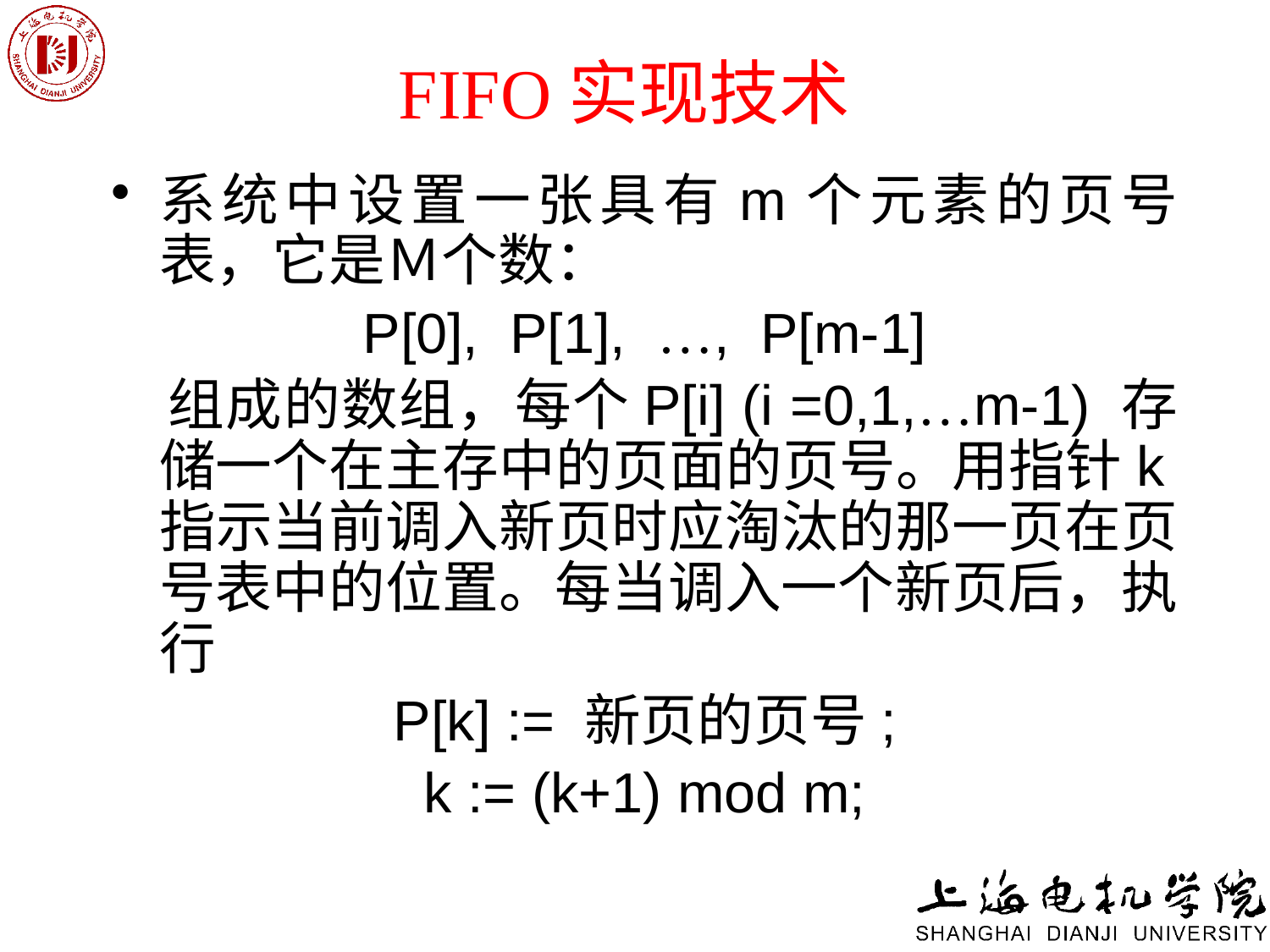

# FIFO实现技术
系统中设置一张具有m个元素的页号表，它是Ｍ个数：
P[0],  P[1],  …,  P[m-1]
   组成的数组，每个P[i] (i =0,1,…m-1) 存储一个在主存中的页面的页号。用指针k指示当前调入新页时应淘汰的那一页在页号表中的位置。每当调入一个新页后，执行
P[k] := 新页的页号;
k := (k+1) mod m;